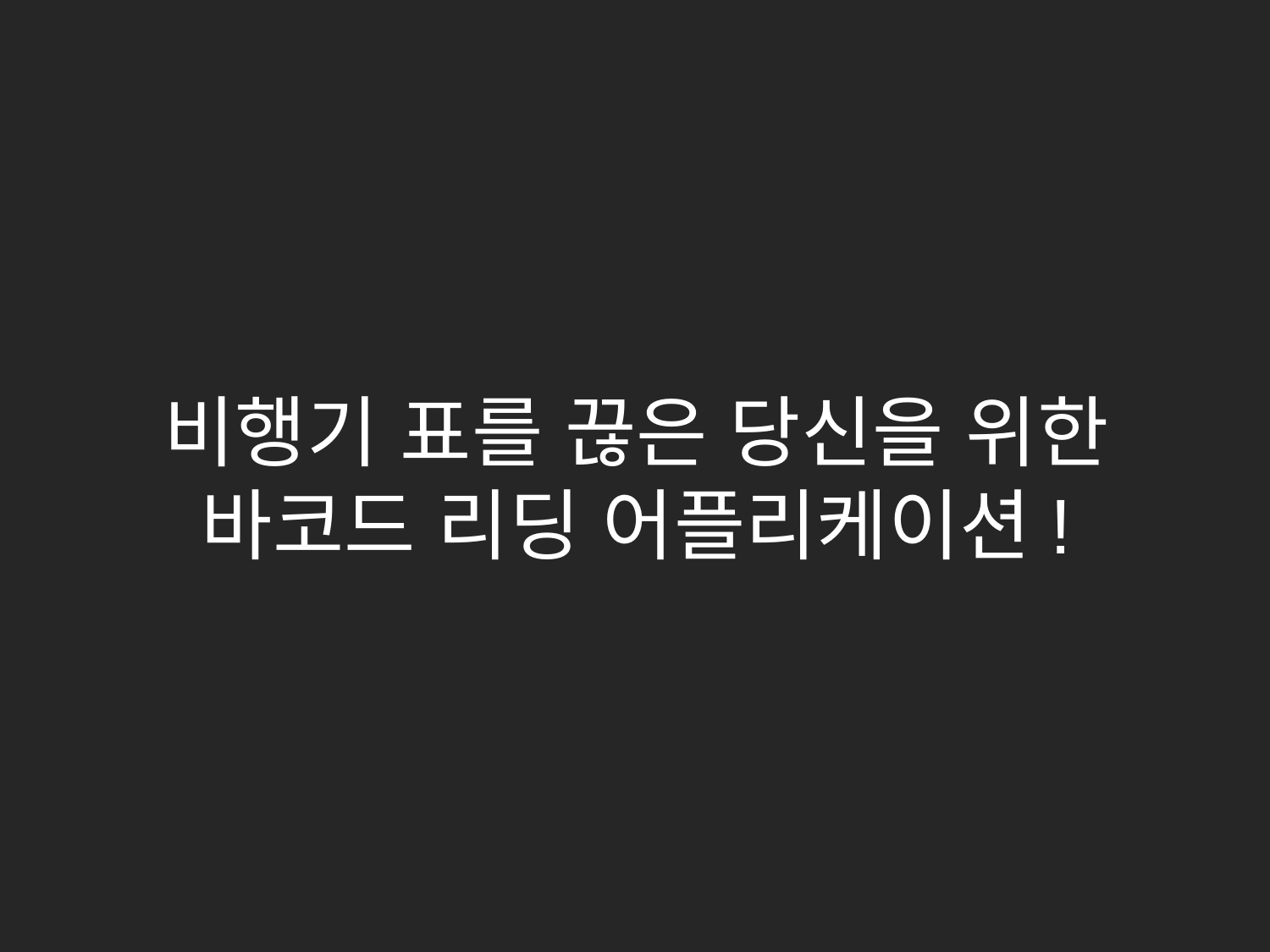

비행기 표를 끊은 당신을 위한 바코드 리딩 어플리케이션!